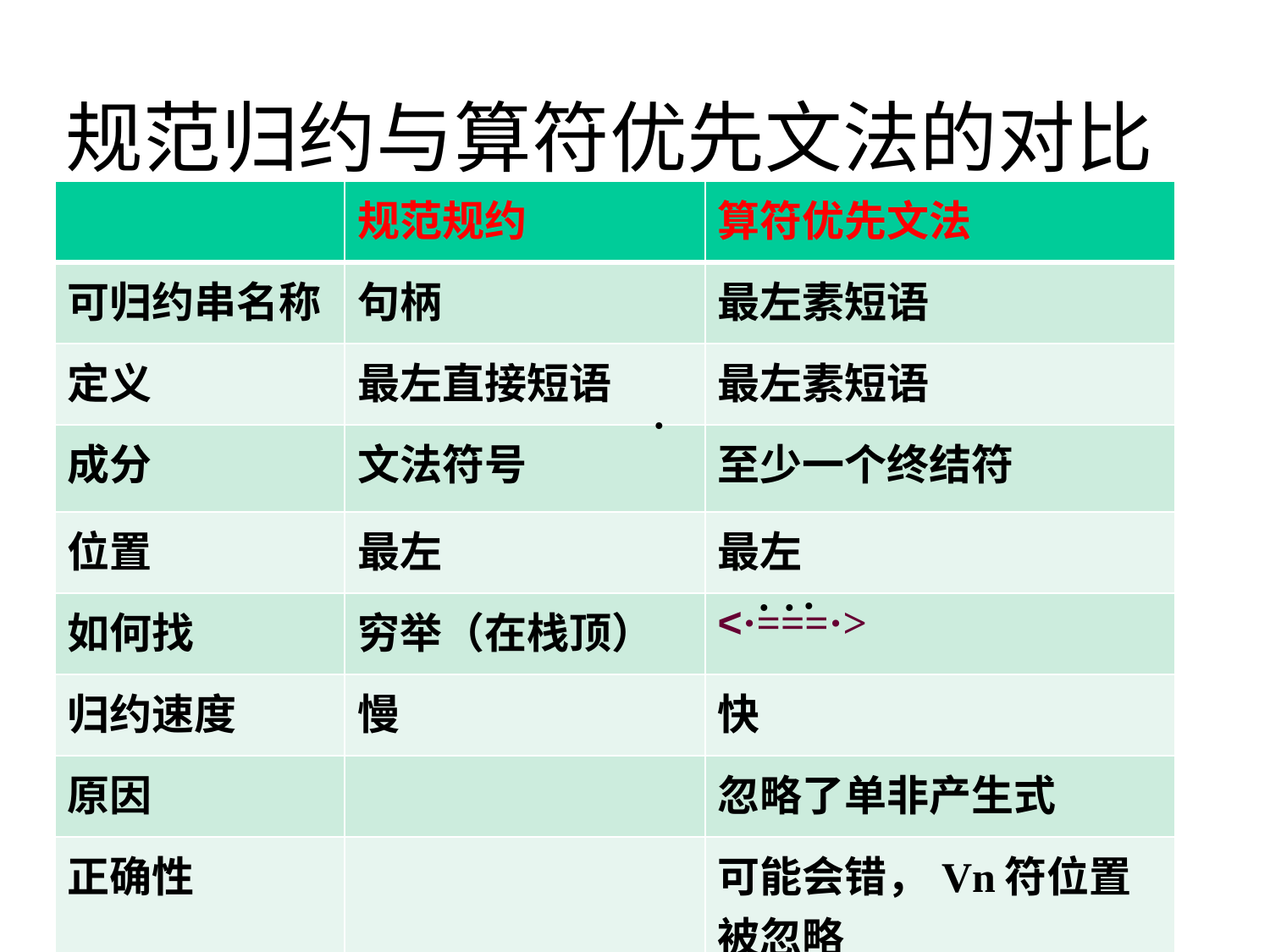

# 规范归约与算符优先文法的对比
|  | 规范规约 | 算符优先文法 |
| --- | --- | --- |
| 可归约串名称 | 句柄 | 最左素短语 |
| 定义 | 最左直接短语 | 最左素短语 |
| 成分 | 文法符号 | 至少一个终结符 |
| 位置 | 最左 | 最左 |
| 如何找 | 穷举（在栈顶） | <·===·> |
| 归约速度 | 慢 | 快 |
| 原因 |  | 忽略了单非产生式 |
| 正确性 |  | 可能会错，Vn符位置被忽略 |
.
.
.
.